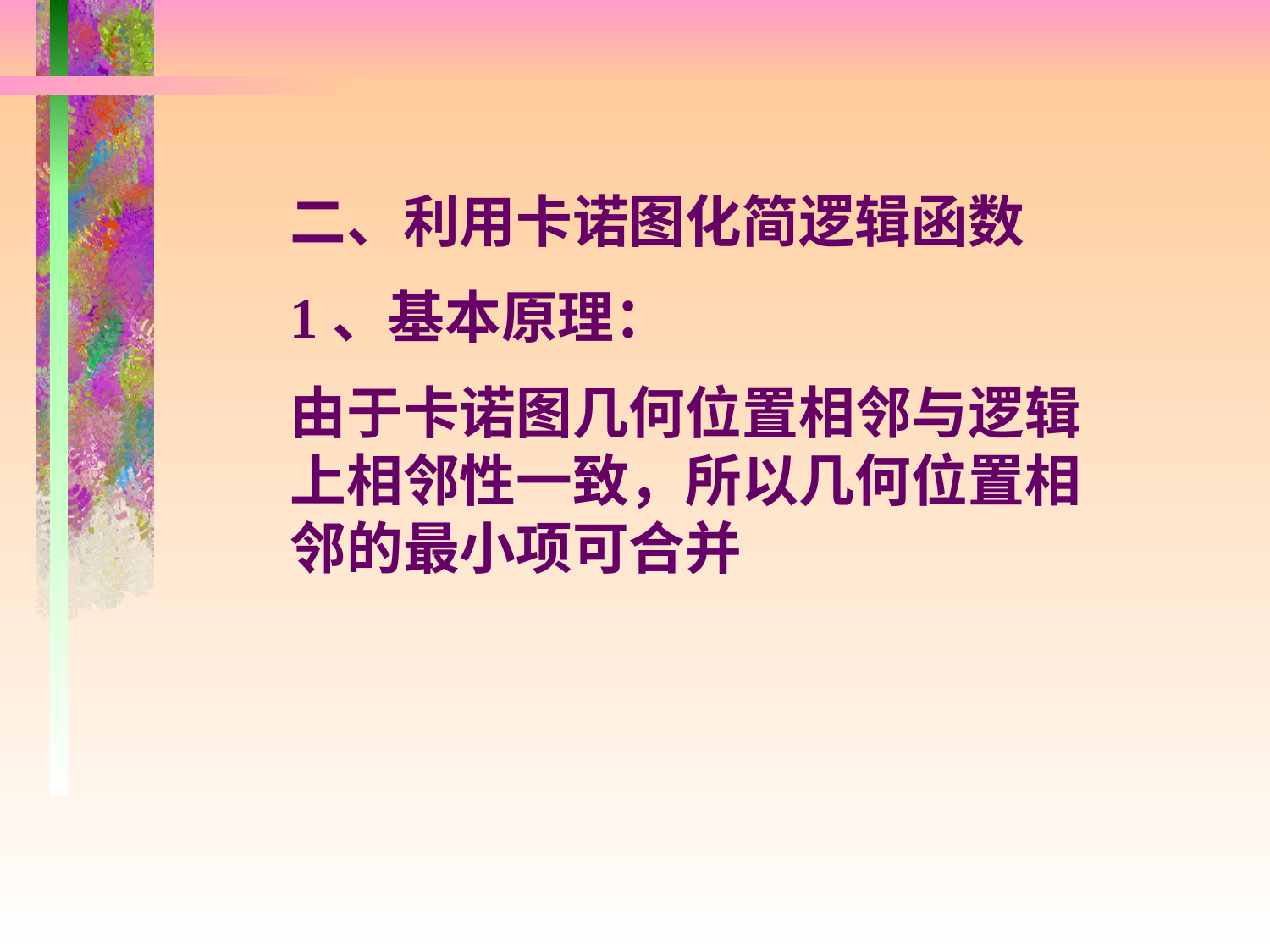

二、利用卡诺图化简逻辑函数
1、基本原理：
由于卡诺图几何位置相邻与逻辑上相邻性一致，所以几何位置相邻的最小项可合并